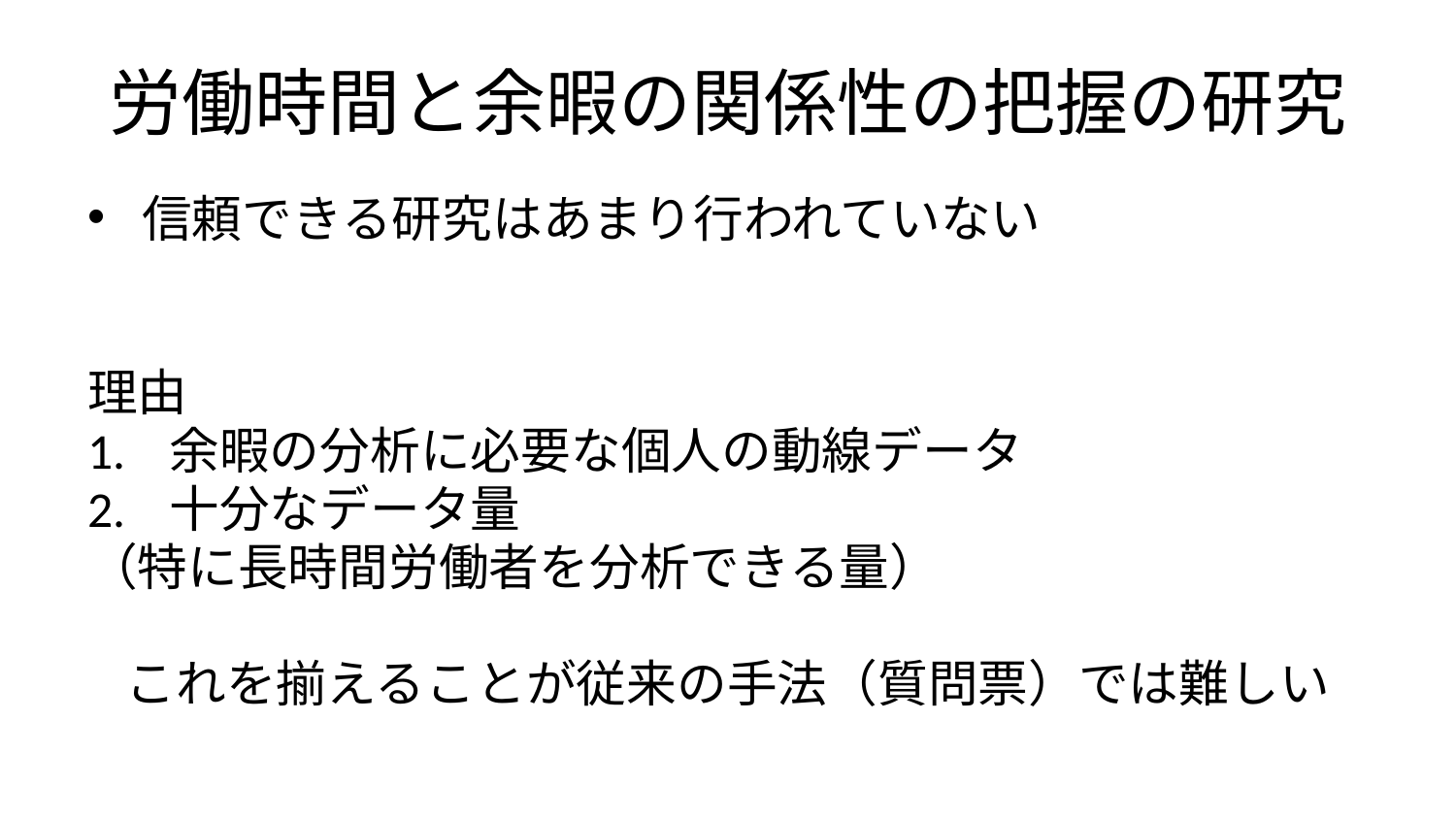

# 労働時間と余暇の関係性の把握の研究
信頼できる研究はあまり行われていない

理由
余暇の分析に必要な個人の動線データ
十分なデータ量
（特に長時間労働者を分析できる量）

これを揃えることが従来の手法（質問票）では難しい